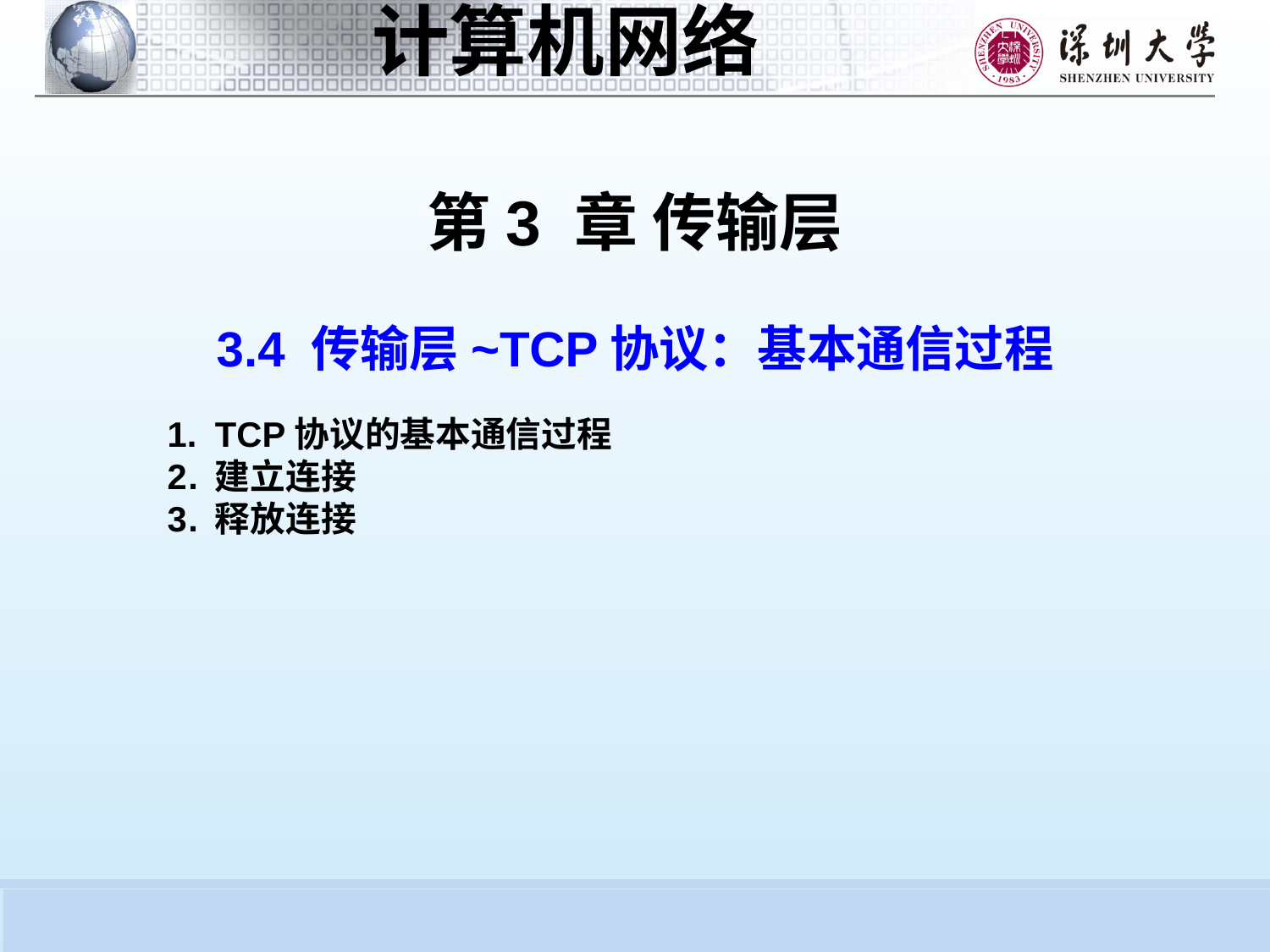

第3 章 传输层

3.4 传输层~TCP协议：基本通信过程
TCP协议的基本通信过程
建立连接
释放连接